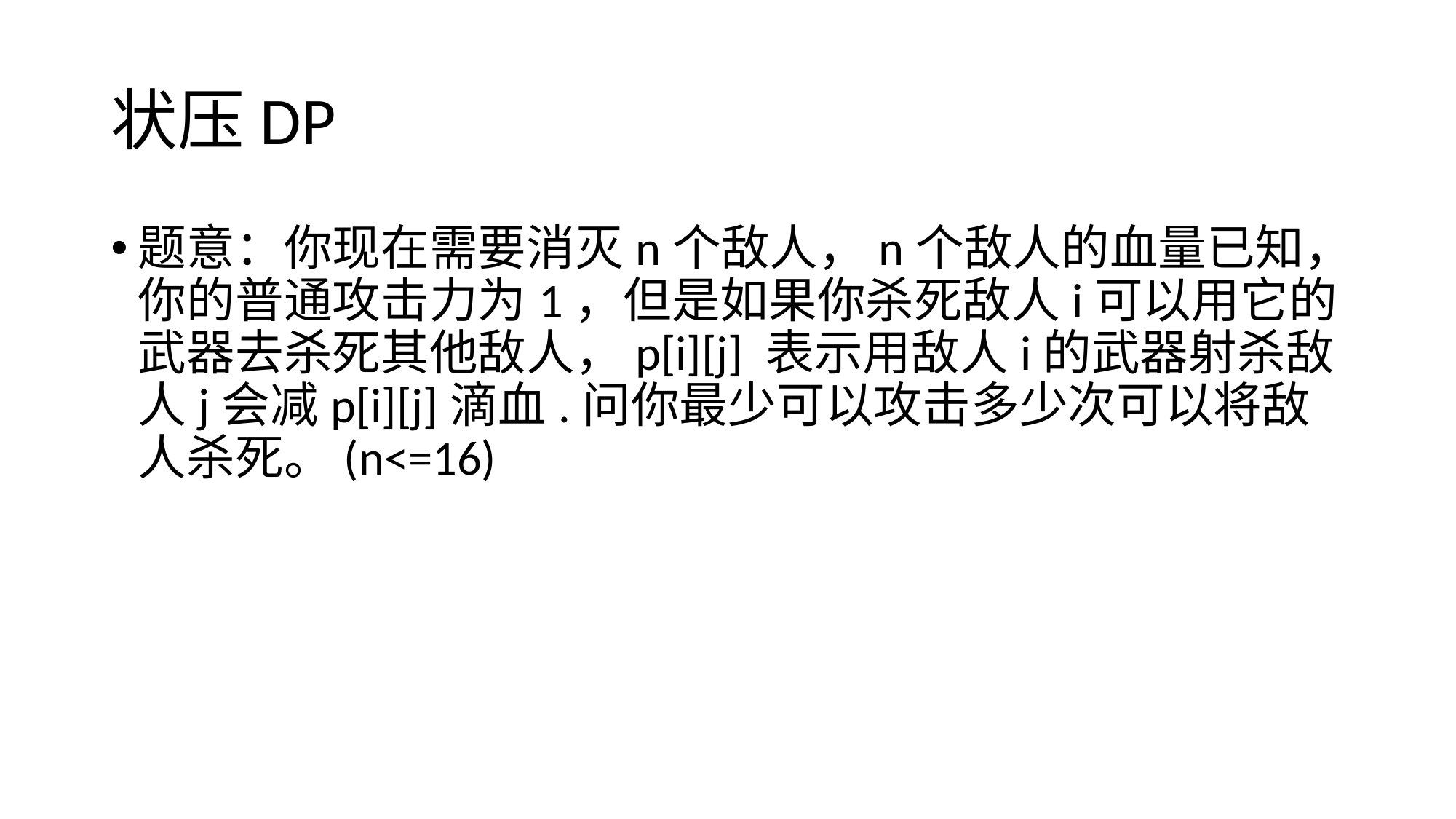

# 状压DP
题意：你现在需要消灭n个敌人，n个敌人的血量已知，你的普通攻击力为1，但是如果你杀死敌人i可以用它的武器去杀死其他敌人，p[i][j] 表示用敌人i的武器射杀敌人j会减p[i][j]滴血.问你最少可以攻击多少次可以将敌人杀死。(n<=16)